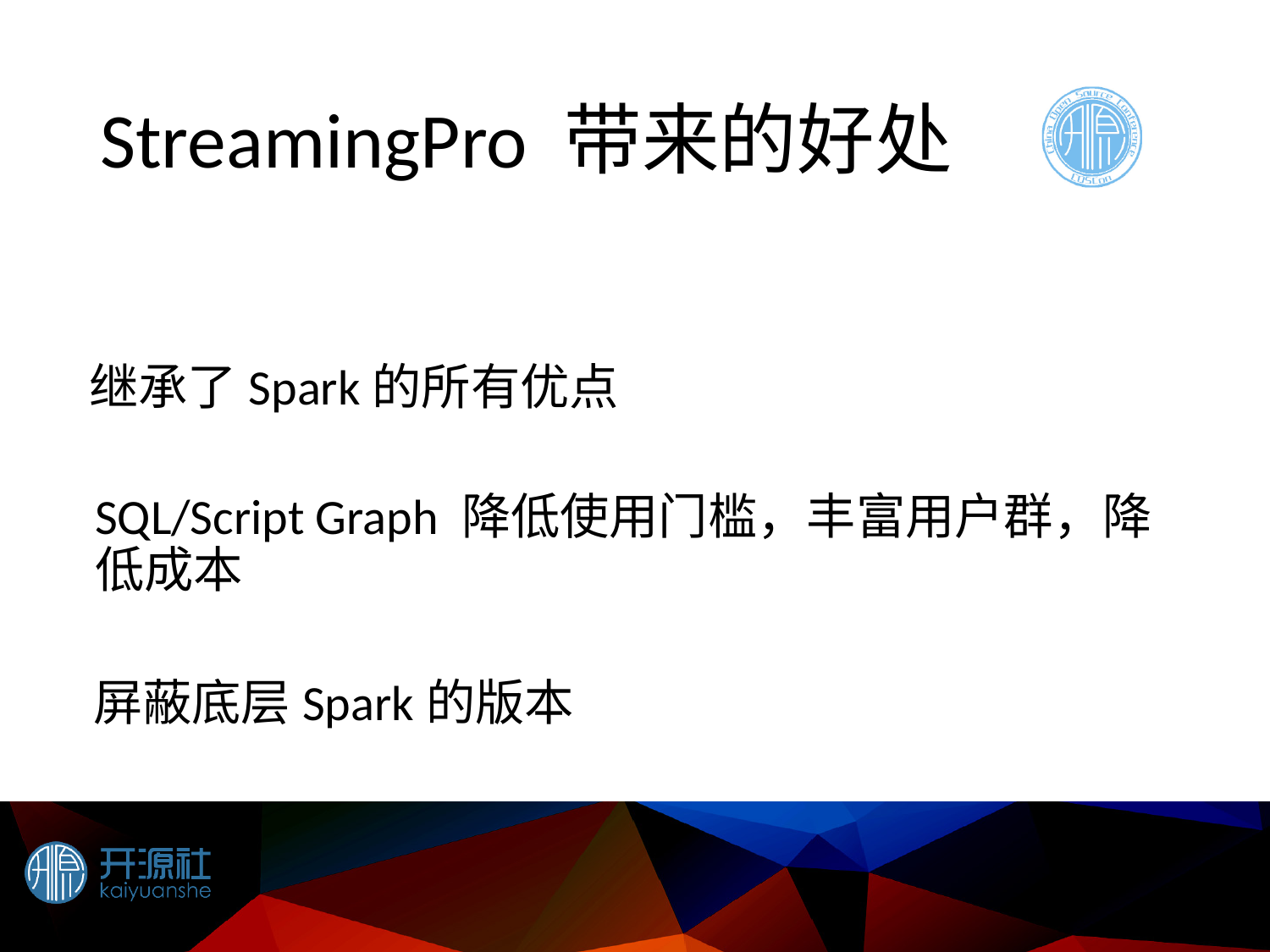

# StreamingPro 带来的好处
继承了Spark的所有优点
SQL/Script Graph 降低使用门槛，丰富用户群，降低成本
屏蔽底层Spark的版本